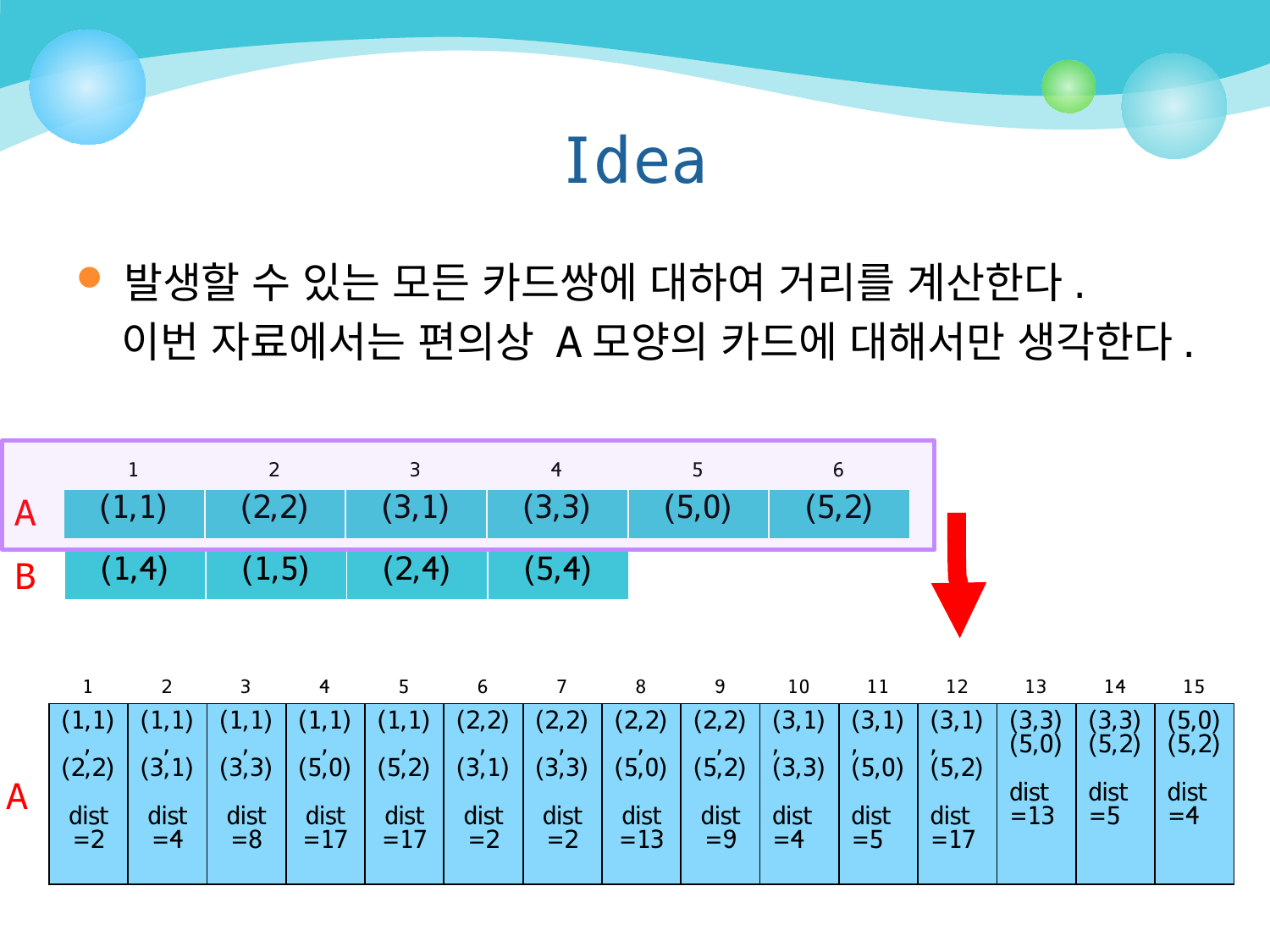

# Idea
발생할 수 있는 모든 카드쌍에 대하여 거리를 계산한다.
   이번 자료에서는 편의상 A모양의 카드에 대해서만 생각한다.
| 1 | 2 | 3 | 4 | 5 | 6 |
| --- | --- | --- | --- | --- | --- |
| (1,1) | (2,2) | (3,1) | (3,3) | (5,0) | (5,2) |

A
B
| (1,4) | (1,5) | (2,4) | (5,4) |  |  |
| --- | --- | --- | --- | --- | --- |
| 1 | 2 | 3 | 4 | 5 | 6 | 7 | 8 | 9 | 10 | 11 | 12 | 13 | 14 | 15 |
| --- | --- | --- | --- | --- | --- | --- | --- | --- | --- | --- | --- | --- | --- | --- |
| (1,1), (2,2) dist=2 | (1,1), (3,1) dist=4 | (1,1), (3,3) dist=8 | (1,1), (5,0) dist=17 | (1,1), (5,2) dist=17 | (2,2), (3,1) dist=2 | (2,2), (3,3) dist=2 | (2,2), (5,0) dist=13 | (2,2), (5,2) dist=9 | (3,1), (3,3) dist=4 | (3,1), (5,0) dist=5 | (3,1), (5,2) dist=17 | (3,3) (5,0) dist=13 | (3,3) (5,2) dist=5 | (5,0) (5,2) dist=4 |
A